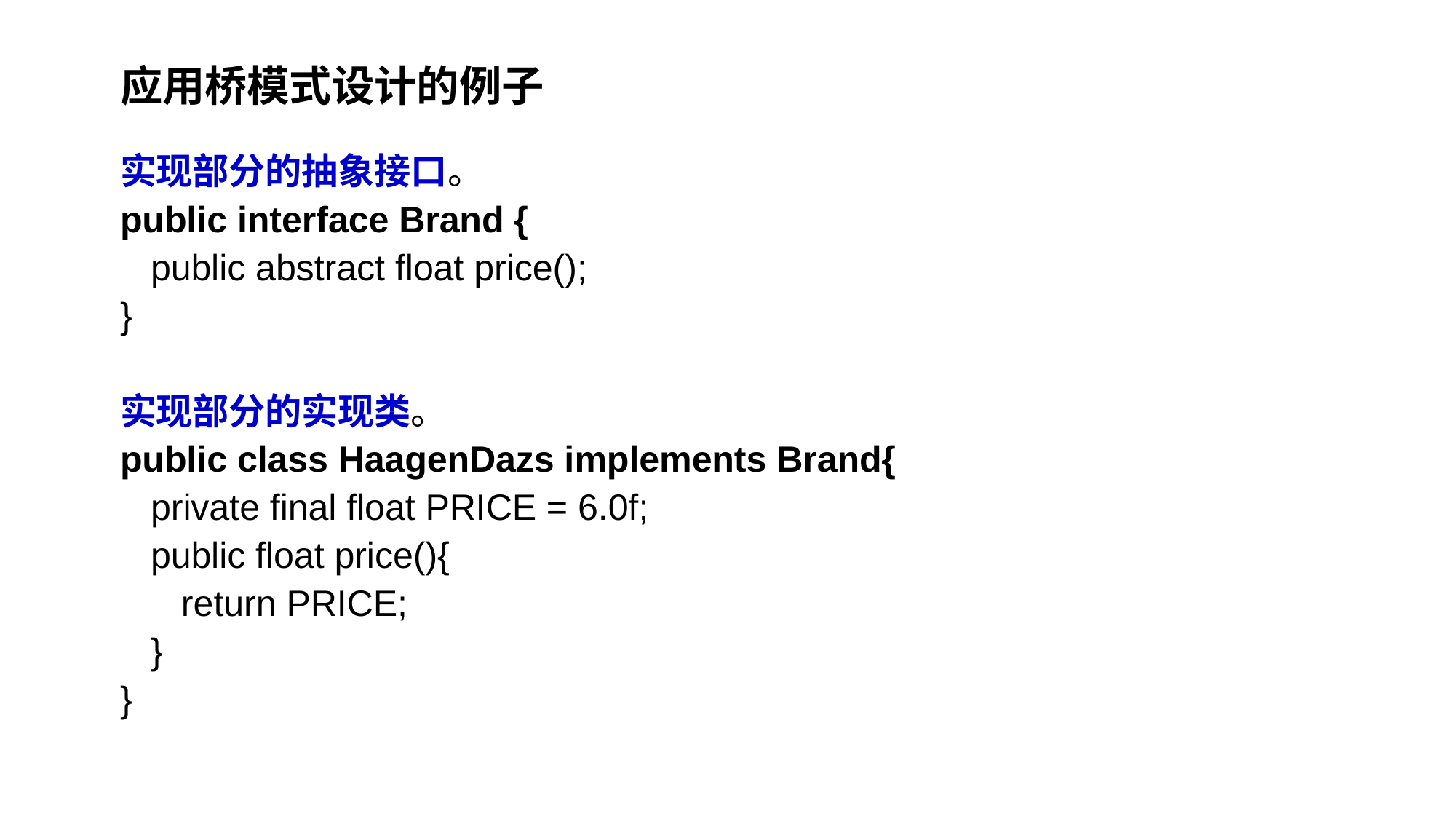

# 应用桥模式设计的例子
实现部分的抽象接口。
public interface Brand {
   public abstract float price();
}

实现部分的实现类。
public class HaagenDazs implements Brand{
   private final float PRICE = 6.0f;
   public float price(){
      return PRICE;
   }
}